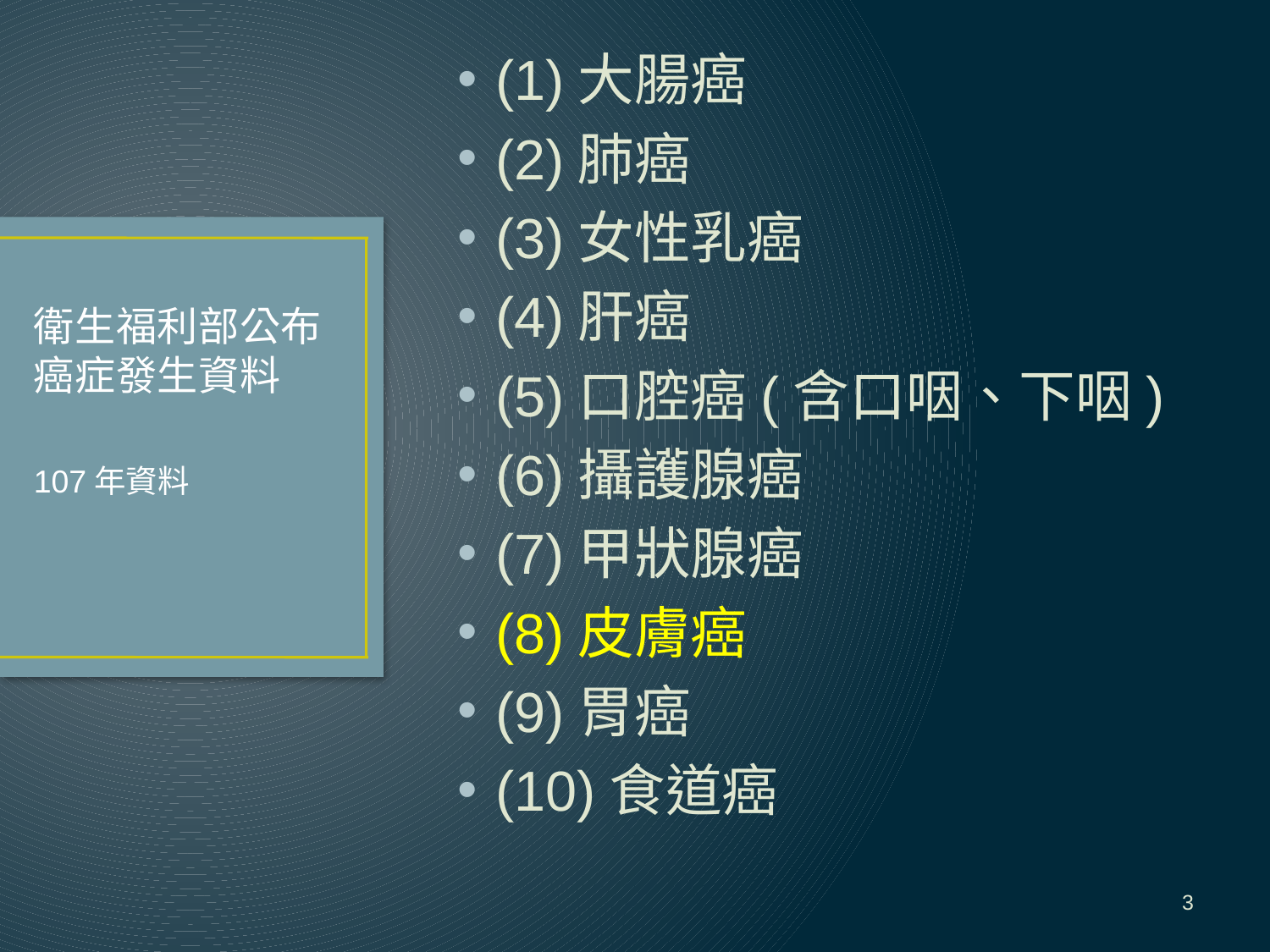

(1)大腸癌
(2)肺癌
(3)女性乳癌
(4)肝癌
(5)口腔癌(含口咽、下咽)
(6)攝護腺癌
(7)甲狀腺癌
(8)皮膚癌
(9)胃癌
(10)食道癌
# 衛生福利部公布癌症發生資料
107年資料
3